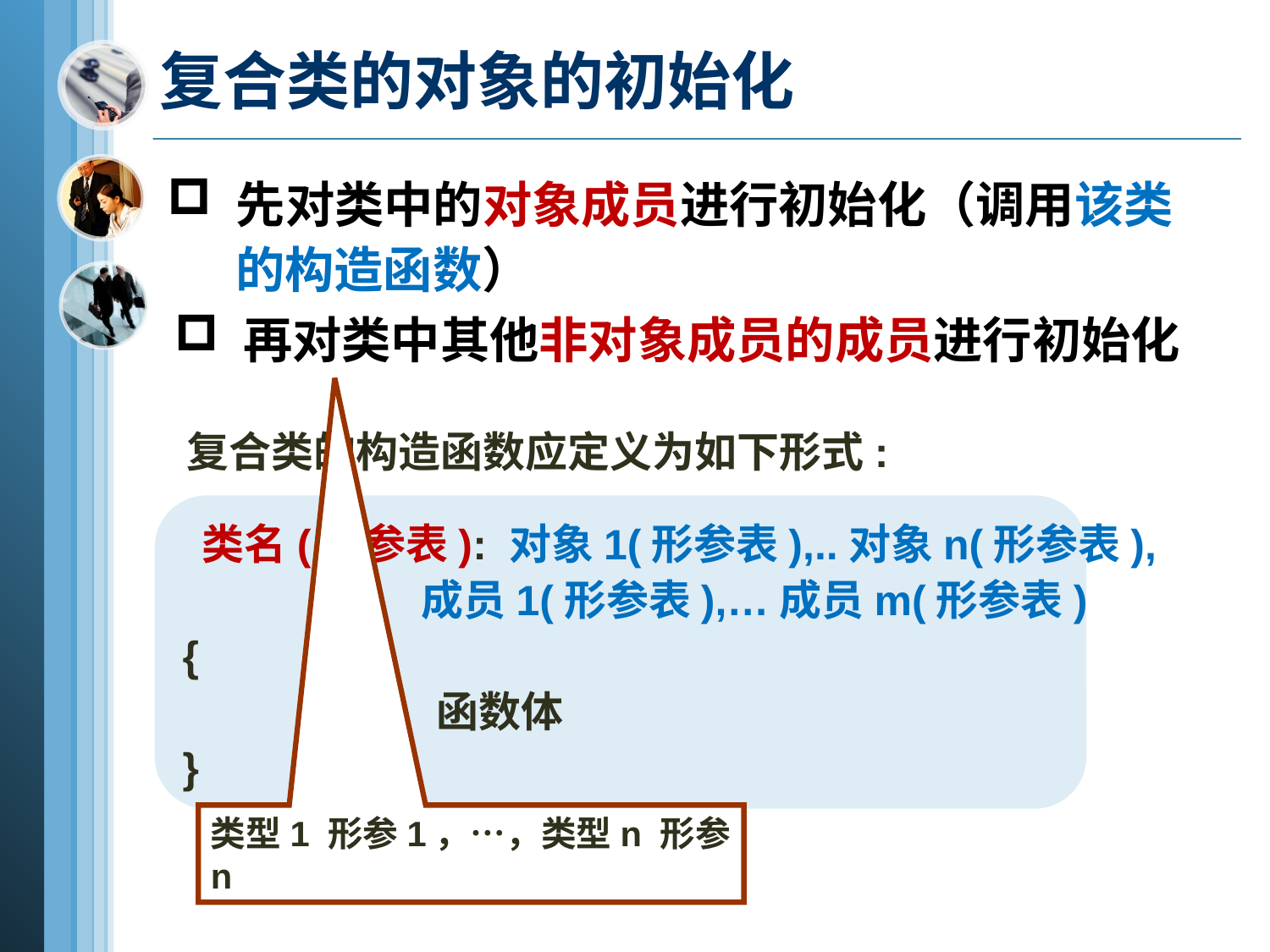

# 复合类的对象的初始化
 先对类中的对象成员进行初始化（调用该类
     的构造函数）
 再对类中其他非对象成员的成员进行初始化
复合类的构造函数应定义为如下形式:
 类名(形参表): 对象1(形参表),..对象n(形参表),
                        成员1(形参表),…成员m(形参表)
{
		函数体
}
类型1 形参1，…，类型n 形参n